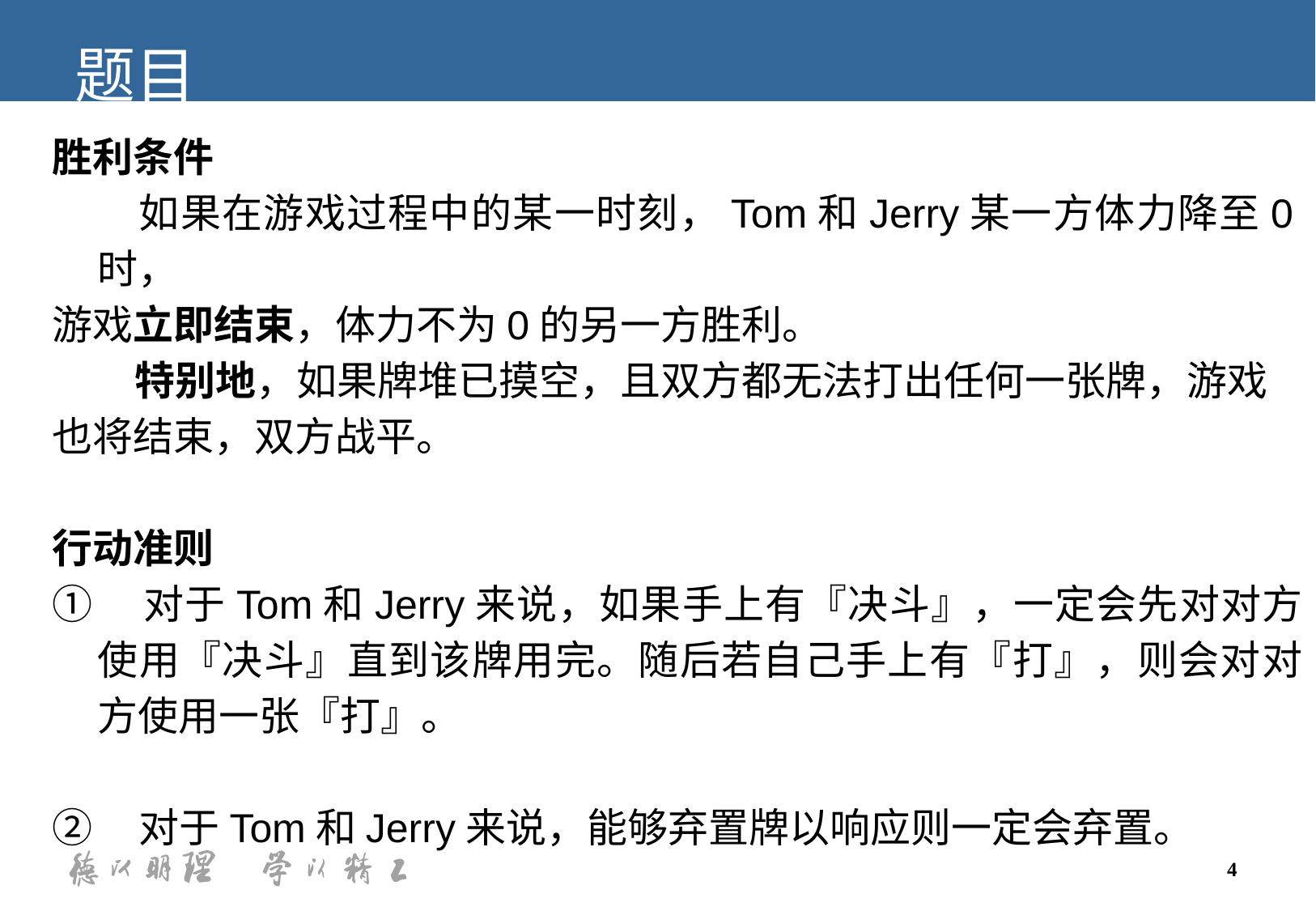

题目
胜利条件
	   如果在游戏过程中的某一时刻，Tom和Jerry某一方体力降至0时，
游戏立即结束，体力不为0的另一方胜利。
        特别地，如果牌堆已摸空，且双方都无法打出任何一张牌，游戏
也将结束，双方战平。

行动准则
①    对于Tom和Jerry来说，如果手上有『决斗』，一定会先对对方使用『决斗』直到该牌用完。随后若自己手上有『打』，则会对对方使用一张『打』。

②    对于Tom和Jerry来说，能够弃置牌以响应则一定会弃置。
4